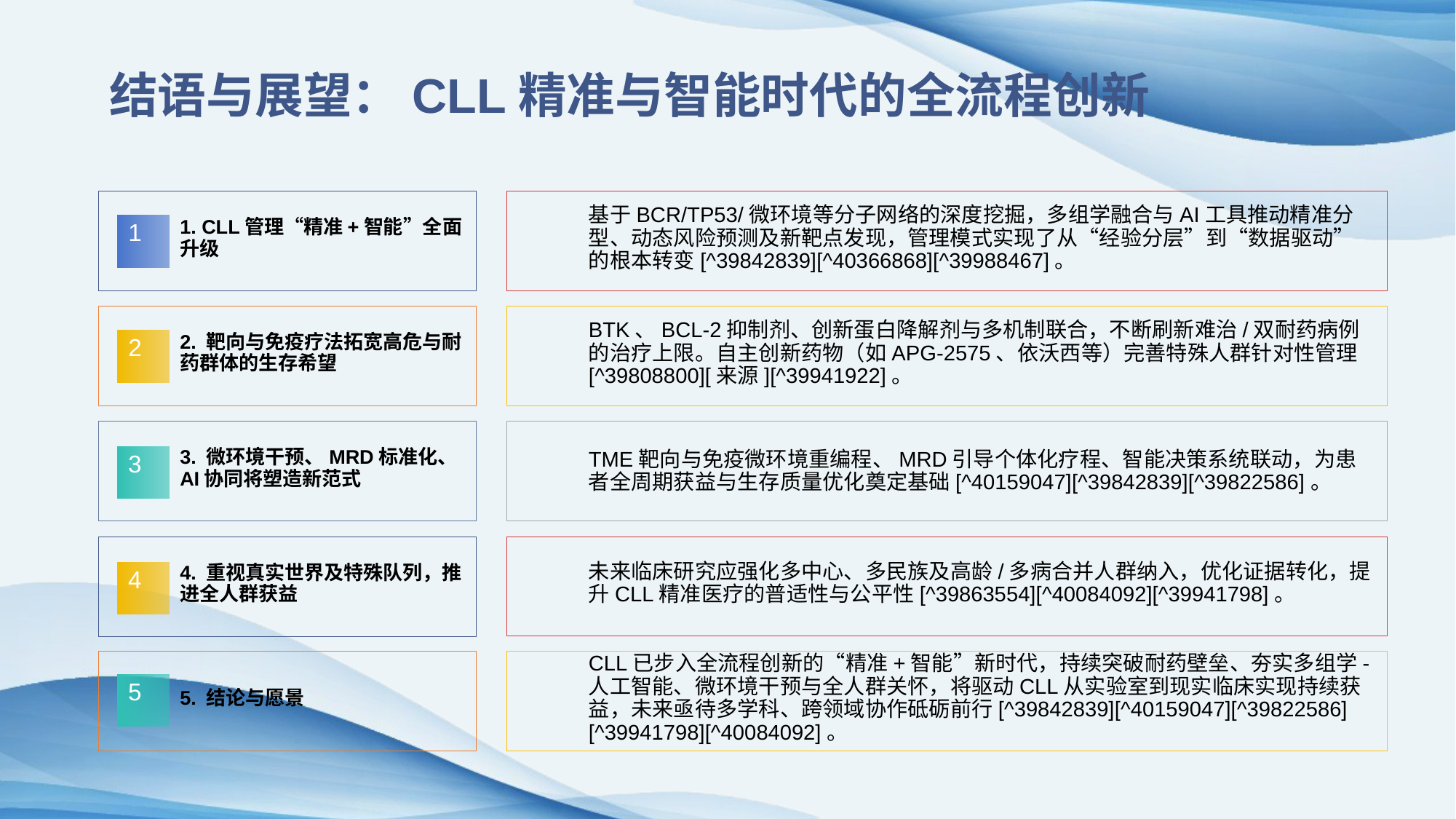

结语与展望：CLL精准与智能时代的全流程创新
1. CLL管理“精准+智能”全面升级
基于BCR/TP53/微环境等分子网络的深度挖掘，多组学融合与AI工具推动精准分型、动态风险预测及新靶点发现，管理模式实现了从“经验分层”到“数据驱动”的根本转变[^39842839][^40366868][^39988467]。
1
2. 靶向与免疫疗法拓宽高危与耐药群体的生存希望
BTK、BCL-2抑制剂、创新蛋白降解剂与多机制联合，不断刷新难治/双耐药病例的治疗上限。自主创新药物（如APG-2575、依沃西等）完善特殊人群针对性管理[^39808800][来源][^39941922]。
2
3. 微环境干预、MRD标准化、AI协同将塑造新范式
TME靶向与免疫微环境重编程、MRD引导个体化疗程、智能决策系统联动，为患者全周期获益与生存质量优化奠定基础[^40159047][^39842839][^39822586]。
3
未来临床研究应强化多中心、多民族及高龄/多病合并人群纳入，优化证据转化，提升CLL精准医疗的普适性与公平性[^39863554][^40084092][^39941798]。
4. 重视真实世界及特殊队列，推进全人群获益
4
5. 结论与愿景
CLL已步入全流程创新的“精准+智能”新时代，持续突破耐药壁垒、夯实多组学-人工智能、微环境干预与全人群关怀，将驱动CLL从实验室到现实临床实现持续获益，未来亟待多学科、跨领域协作砥砺前行[^39842839][^40159047][^39822586][^39941798][^40084092]。
5